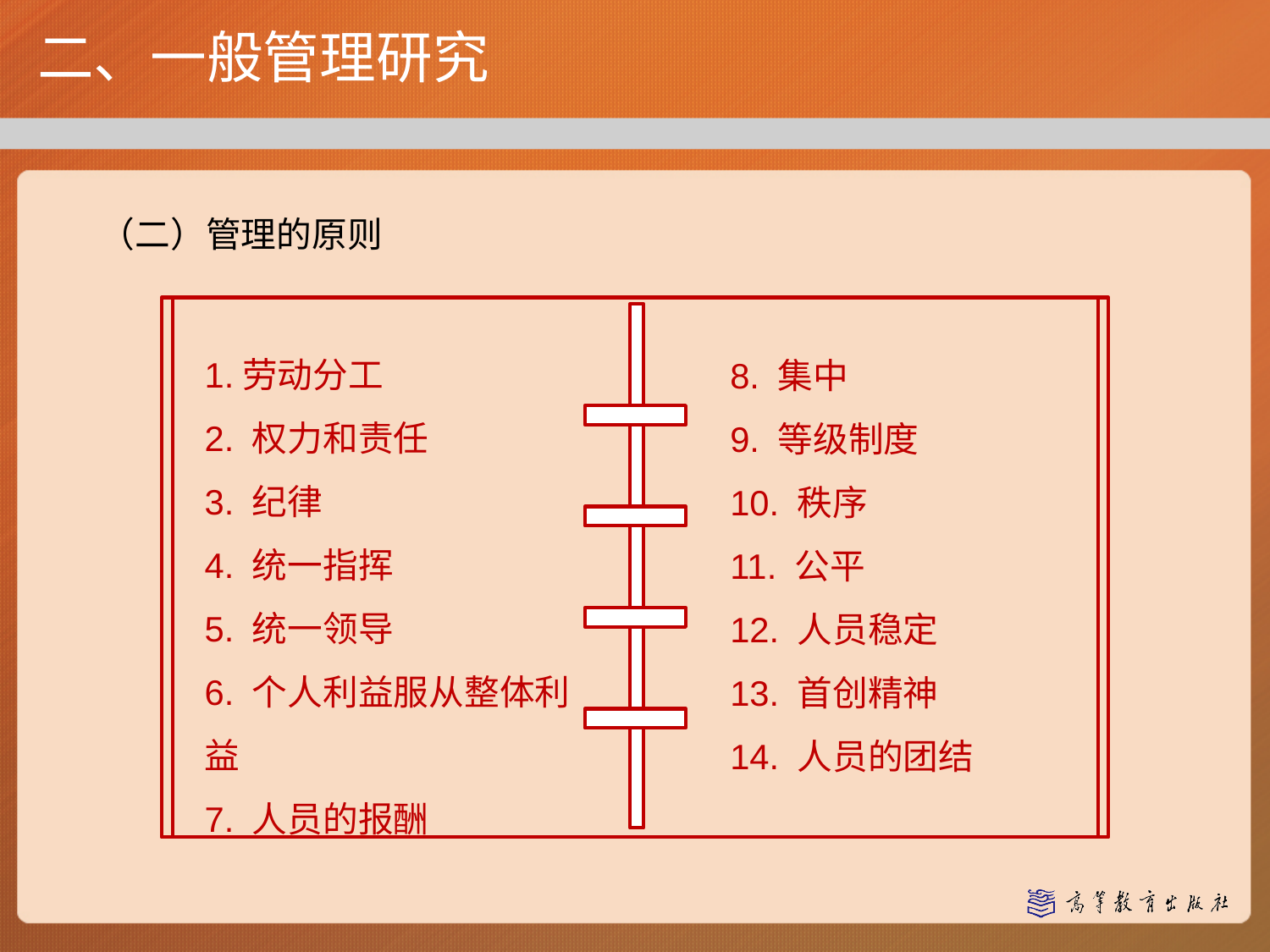

二、一般管理研究
（二）管理的原则

1.劳动分工
2. 权力和责任
3. 纪律
4. 统一指挥
5. 统一领导
6. 个人利益服从整体利益
7. 人员的报酬

8. 集中
9. 等级制度
10. 秩序
11. 公平
12. 人员稳定
13. 首创精神
14. 人员的团结